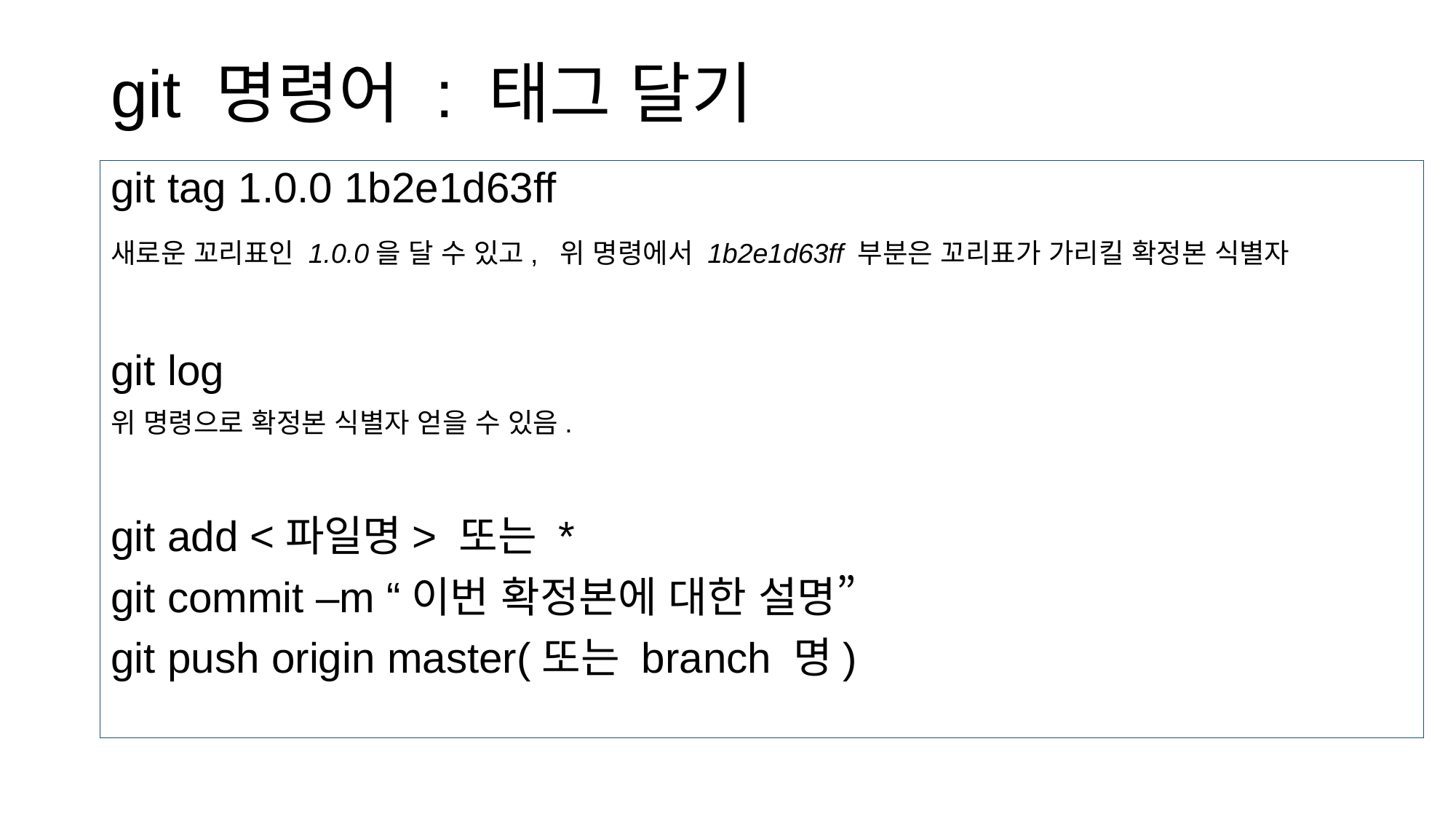

# git 명령어 : 태그 달기
git tag 1.0.0 1b2e1d63ff
새로운 꼬리표인 1.0.0을 달 수 있고, 위 명령에서 1b2e1d63ff 부분은 꼬리표가 가리킬 확정본 식별자

git log
위 명령으로 확정본 식별자 얻을 수 있음.

git add <파일명> 또는 *
git commit –m “이번 확정본에 대한 설명”
git push origin master(또는 branch 명)